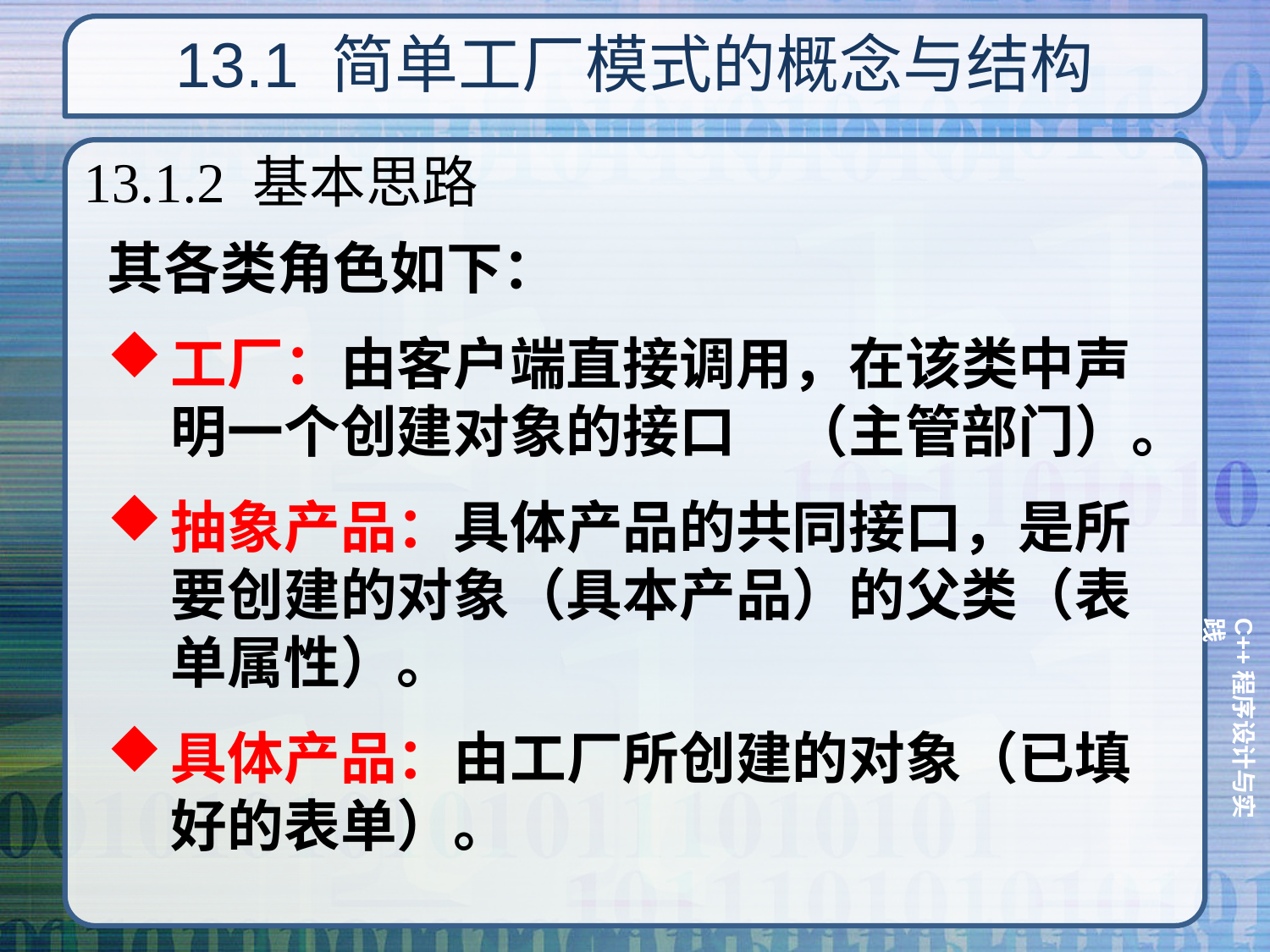

# 13.1 简单工厂模式的概念与结构
13.1.2 基本思路

其各类角色如下：
工厂：由客户端直接调用，在该类中声明一个创建对象的接口　（主管部门）。
抽象产品：具体产品的共同接口，是所要创建的对象（具本产品）的父类（表单属性）。
具体产品：由工厂所创建的对象（已填好的表单）。